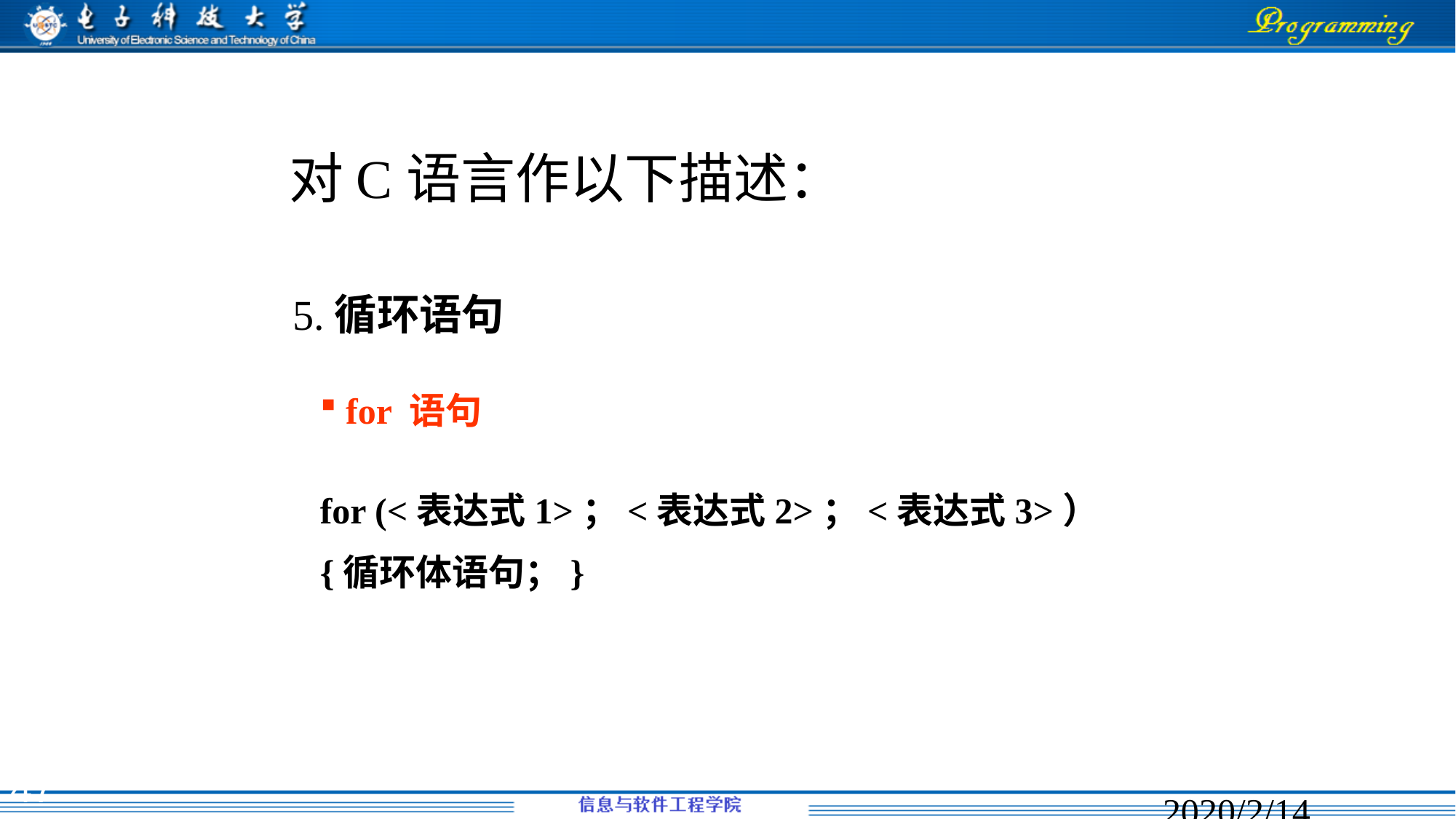

对C语言作以下描述：
5.循环语句
for 语句
for (<表达式1>；<表达式2>；<表达式3>）
{循环体语句；}
47
2020/2/14